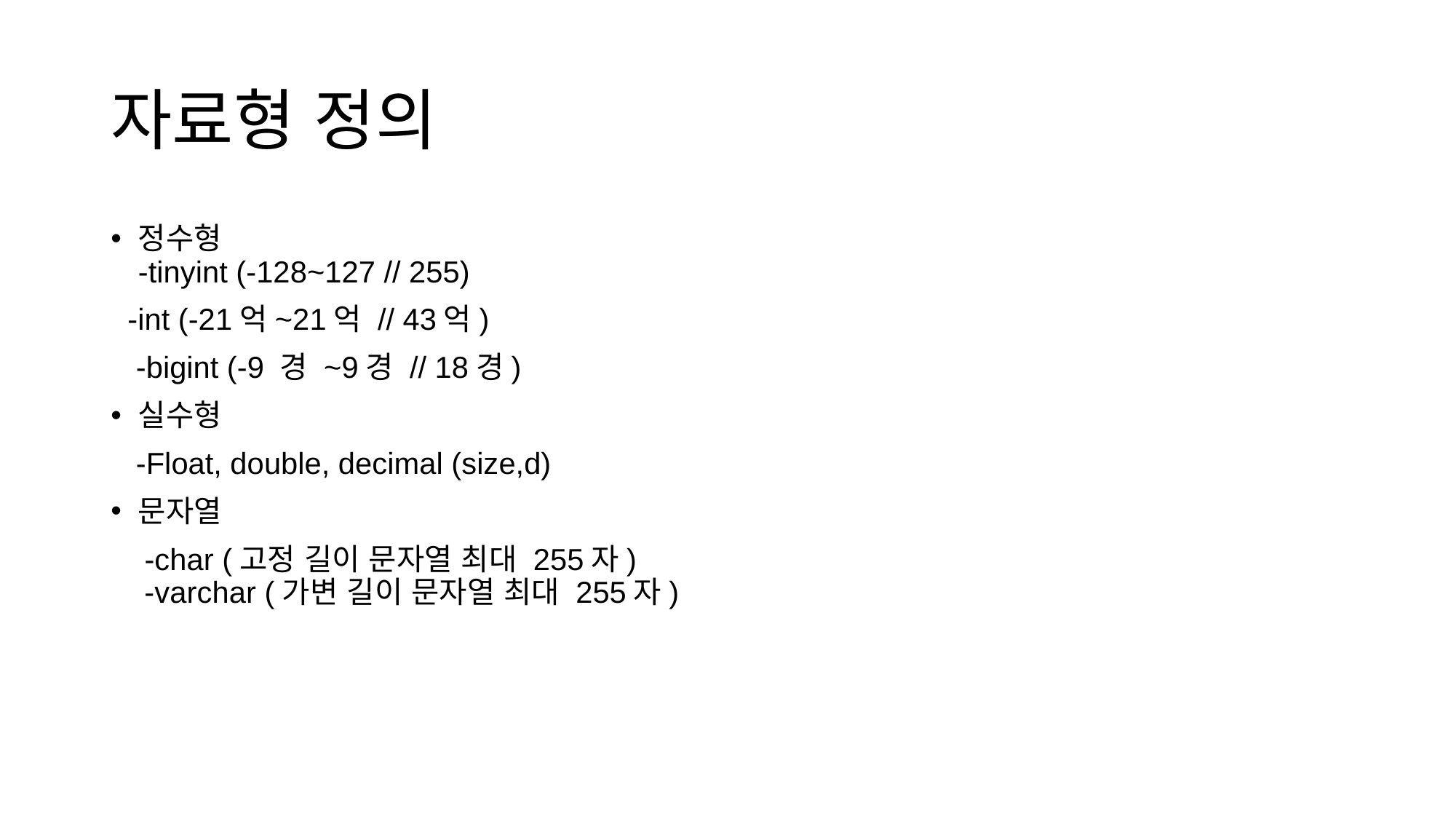

# 자료형 정의
정수형
-tinyint (-128~127 // 255)
  -int (-21억~21억 // 43억)
   -bigint (-9 경 ~9경 // 18경)
실수형
   -Float, double, decimal (size,d)
문자열
    -char (고정 길이 문자열 최대 255자)
    -varchar (가변 길이 문자열 최대 255자)